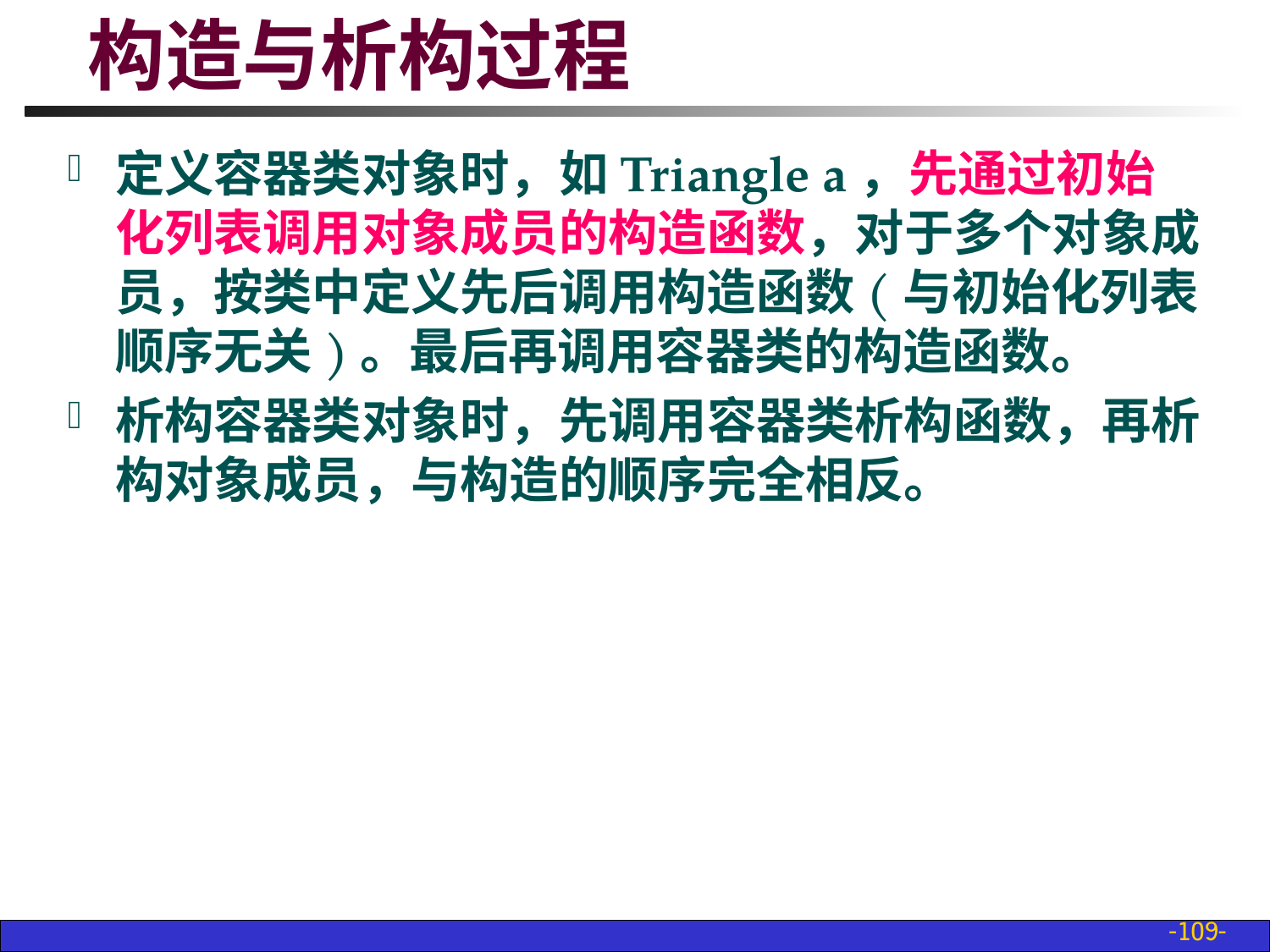

# 构造与析构过程
定义容器类对象时，如Triangle a，先通过初始化列表调用对象成员的构造函数，对于多个对象成员，按类中定义先后调用构造函数(与初始化列表顺序无关)。最后再调用容器类的构造函数。
析构容器类对象时，先调用容器类析构函数，再析构对象成员，与构造的顺序完全相反。
-109-